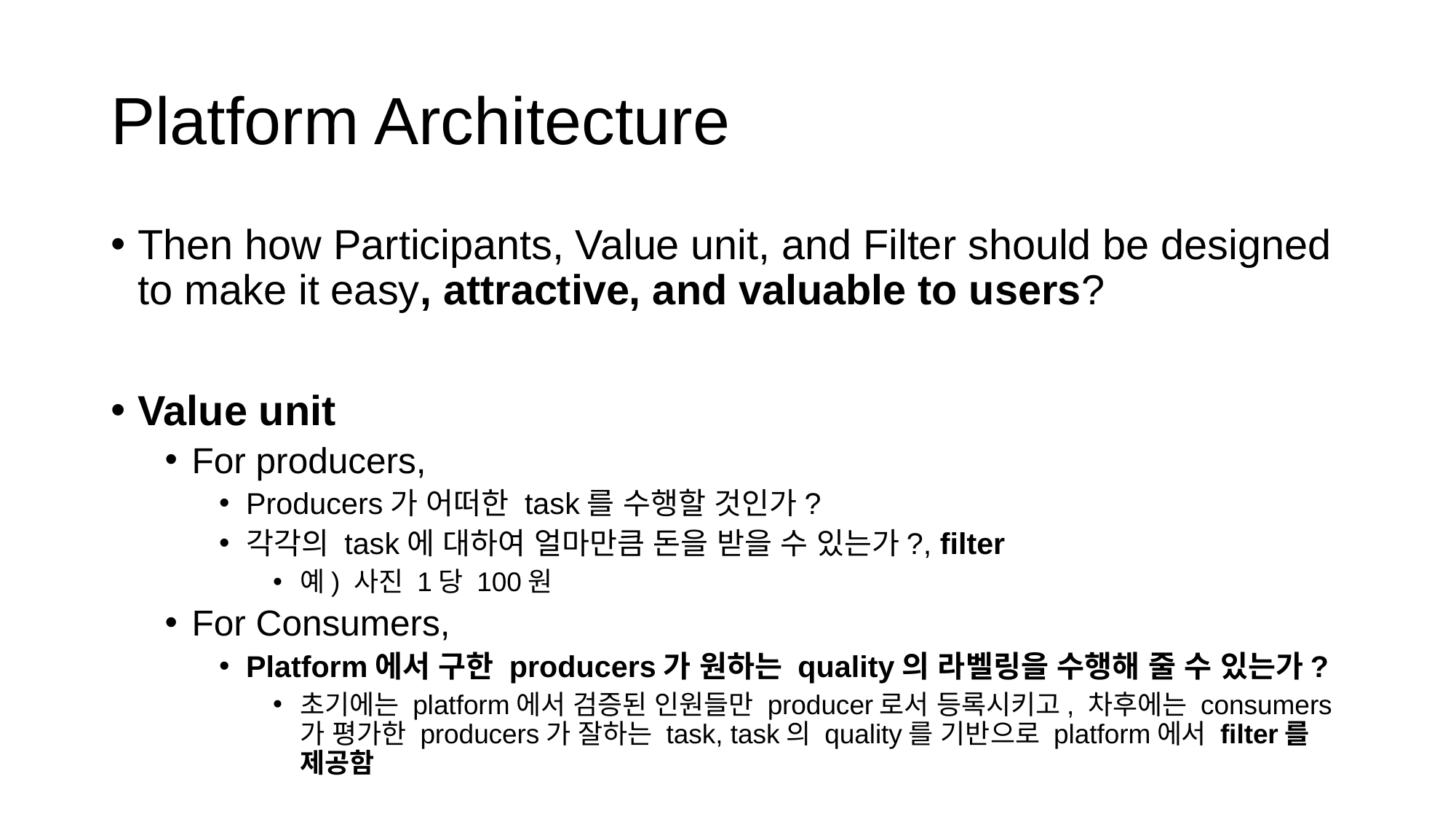

# Platform Architecture
Then how Participants, Value unit, and Filter should be designed to make it easy, attractive, and valuable to users?

Value unit
For producers,
Producers가 어떠한 task를 수행할 것인가?
각각의 task에 대하여 얼마만큼 돈을 받을 수 있는가?, filter
예) 사진 1당 100원
For Consumers,
Platform에서 구한 producers가 원하는 quality의 라벨링을 수행해 줄 수 있는가?
초기에는 platform에서 검증된 인원들만 producer로서 등록시키고, 차후에는 consumers가 평가한 producers가 잘하는 task, task의 quality를 기반으로 platform에서 filter를 제공함